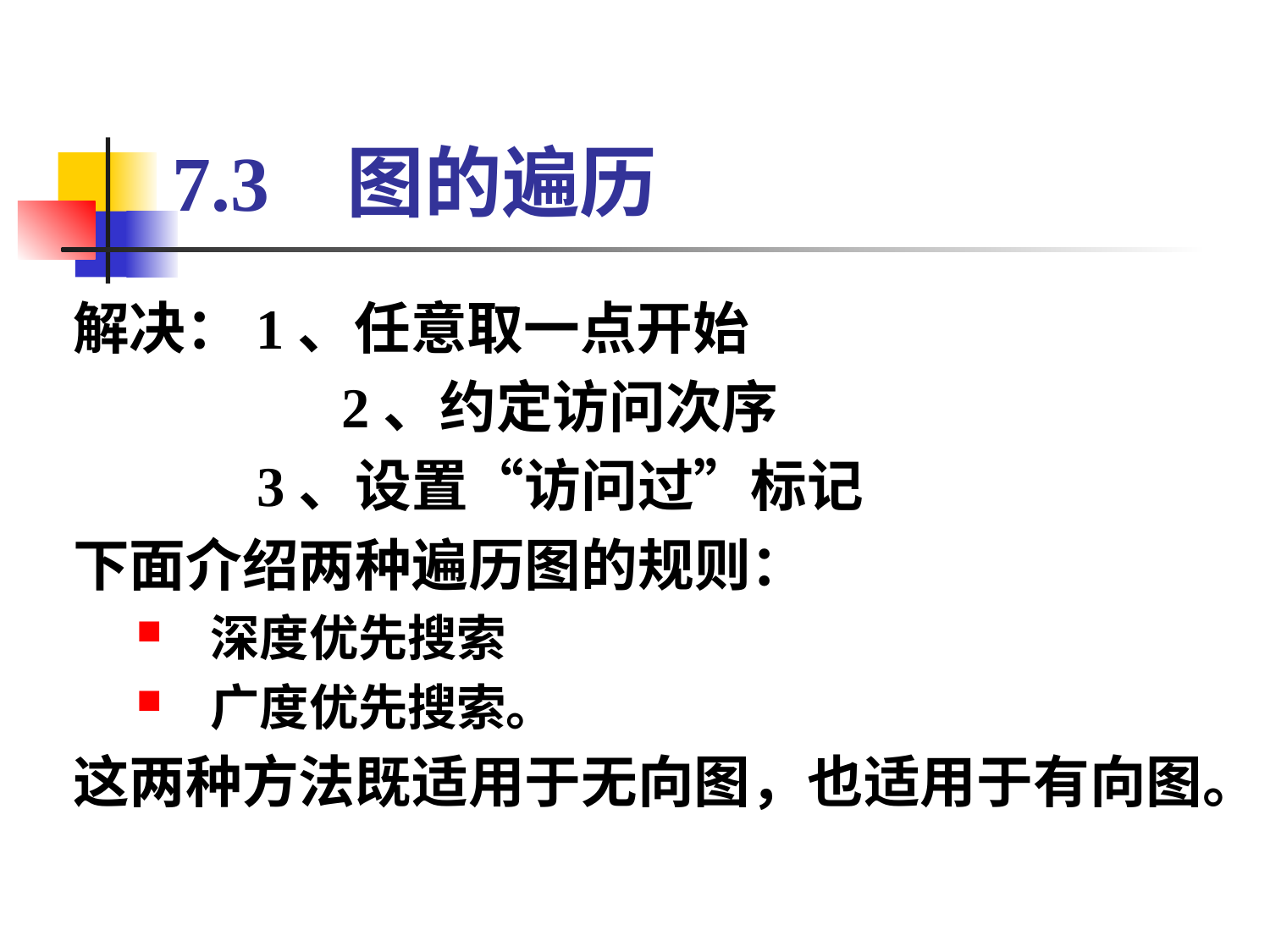

# 7.3   图的遍历
解决：1、任意取一点开始
		    2、约定访问次序
	       3、设置“访问过”标记
下面介绍两种遍历图的规则：
深度优先搜索
广度优先搜索。
这两种方法既适用于无向图，也适用于有向图。
61